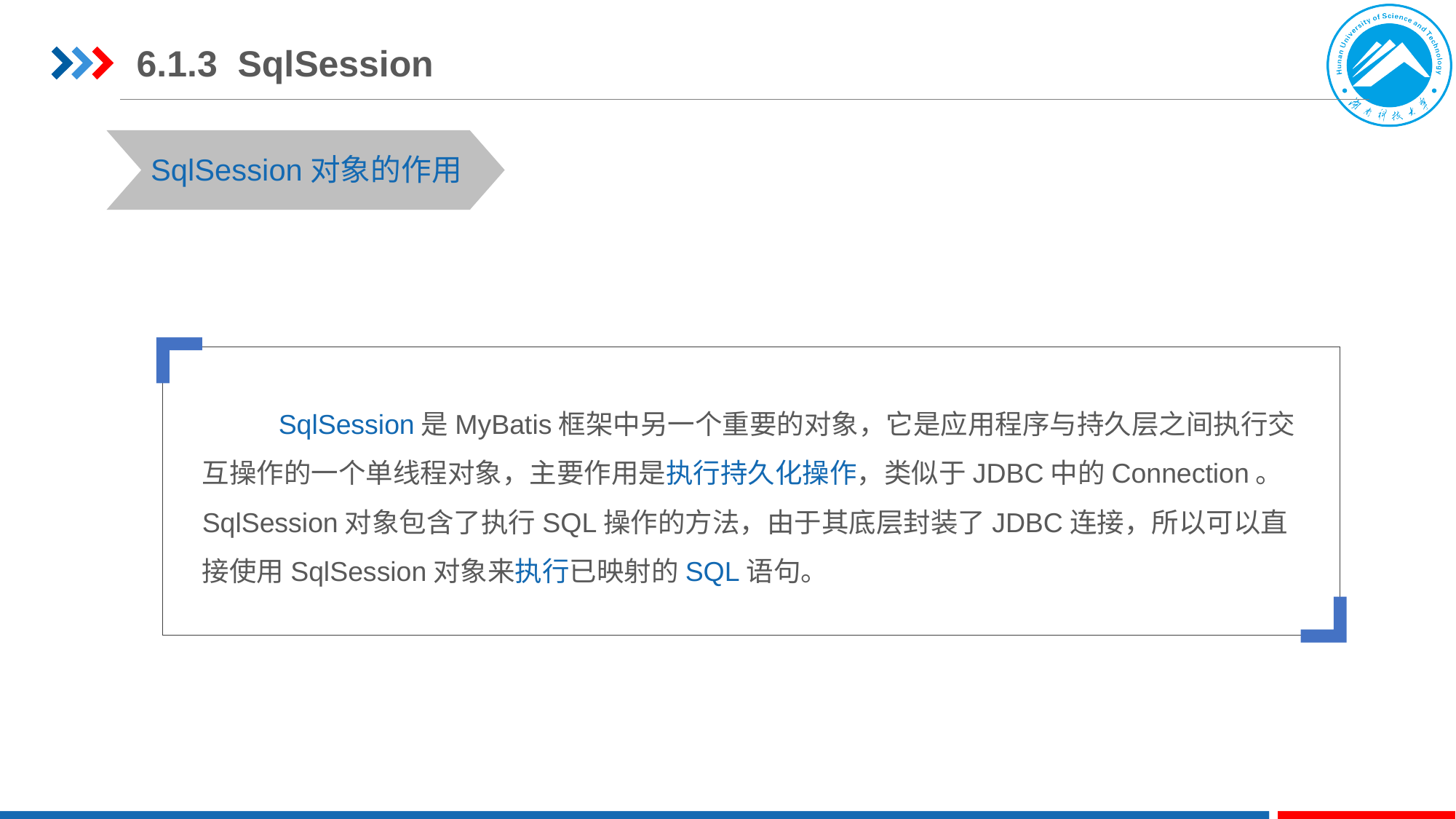

6.1.3  SqlSession

SqlSession对象的作用

          SqlSession是MyBatis框架中另一个重要的对象，它是应用程序与持久层之间执行交互操作的一个单线程对象，主要作用是执行持久化操作，类似于JDBC中的Connection。SqlSession对象包含了执行SQL操作的方法，由于其底层封装了JDBC连接，所以可以直接使用SqlSession对象来执行已映射的SQL语句。